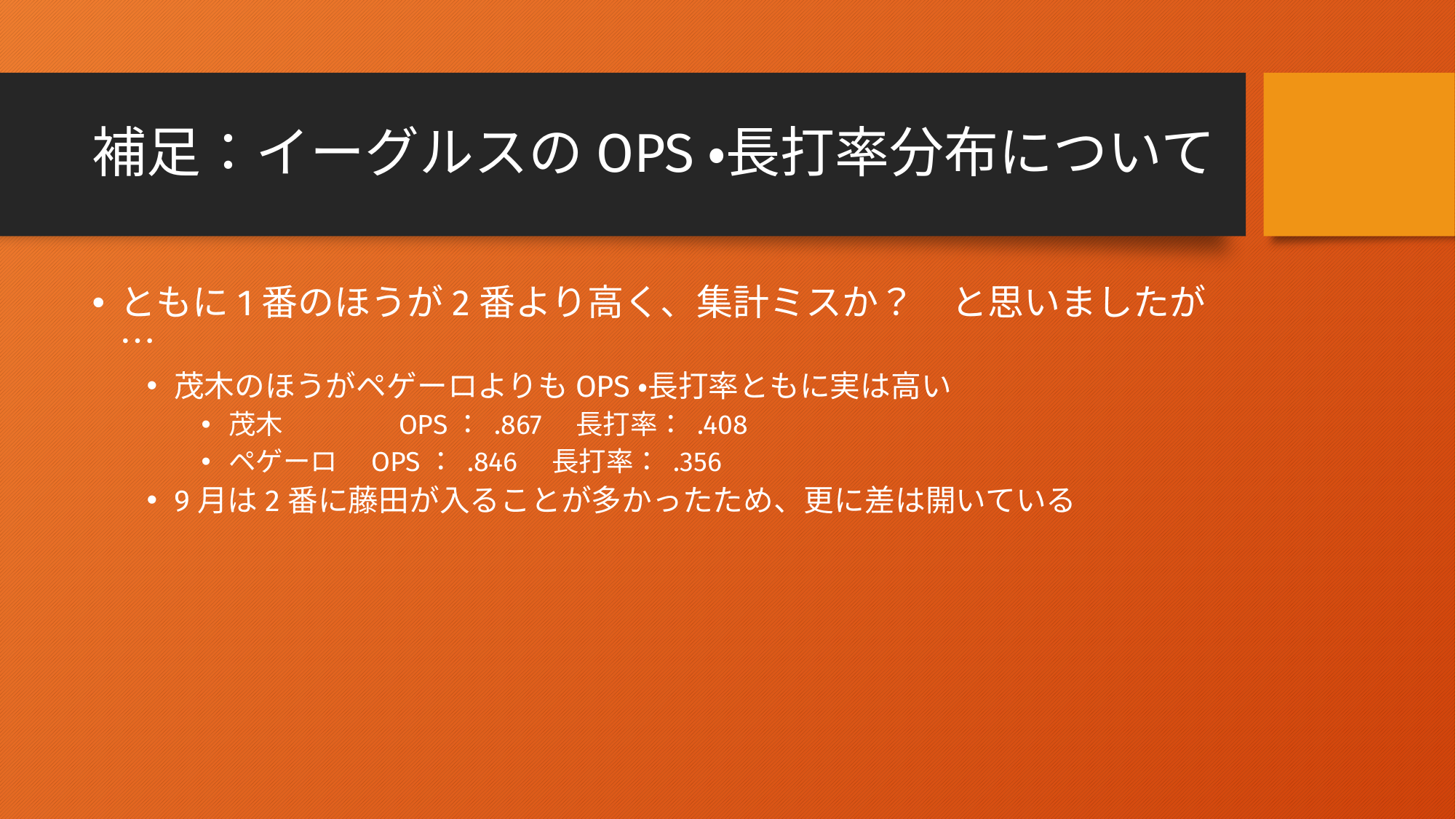

# 補足：イーグルスのOPS・長打率分布について
ともに1番のほうが2番より高く、集計ミスか？　と思いましたが…
茂木のほうがペゲーロよりもOPS・長打率ともに実は高い
茂木　　　　OPS： .867　長打率： .408
ペゲーロ　OPS： .846　長打率： .356
9月は2番に藤田が入ることが多かったため、更に差は開いている